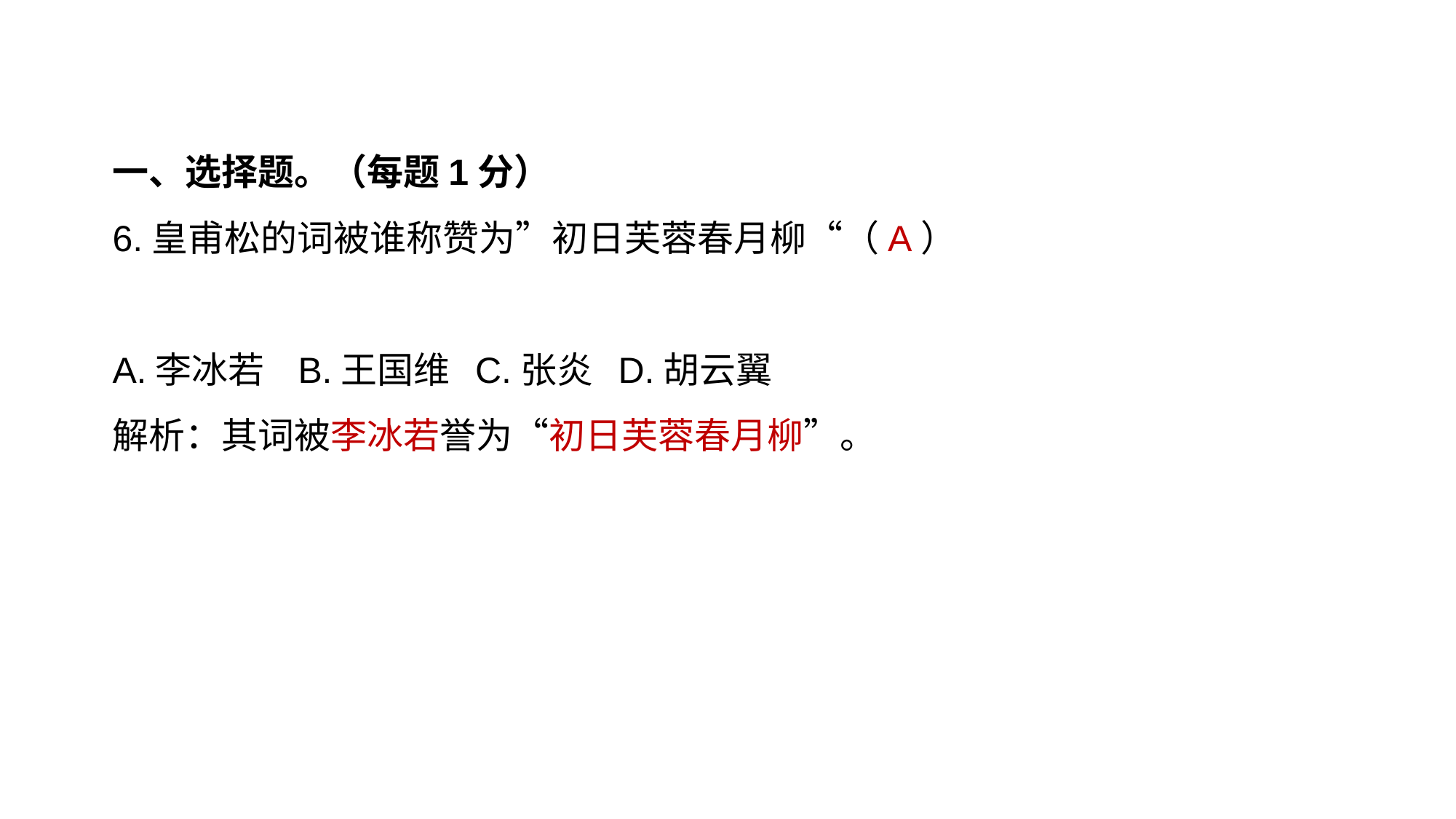

一、选择题。（每题1分）
6.皇甫松的词被谁称赞为”初日芙蓉春月柳“（A）

A.李冰若   B.王国维  C.张炎  D.胡云翼
解析：其词被李冰若誉为“初日芙蓉春月柳”。